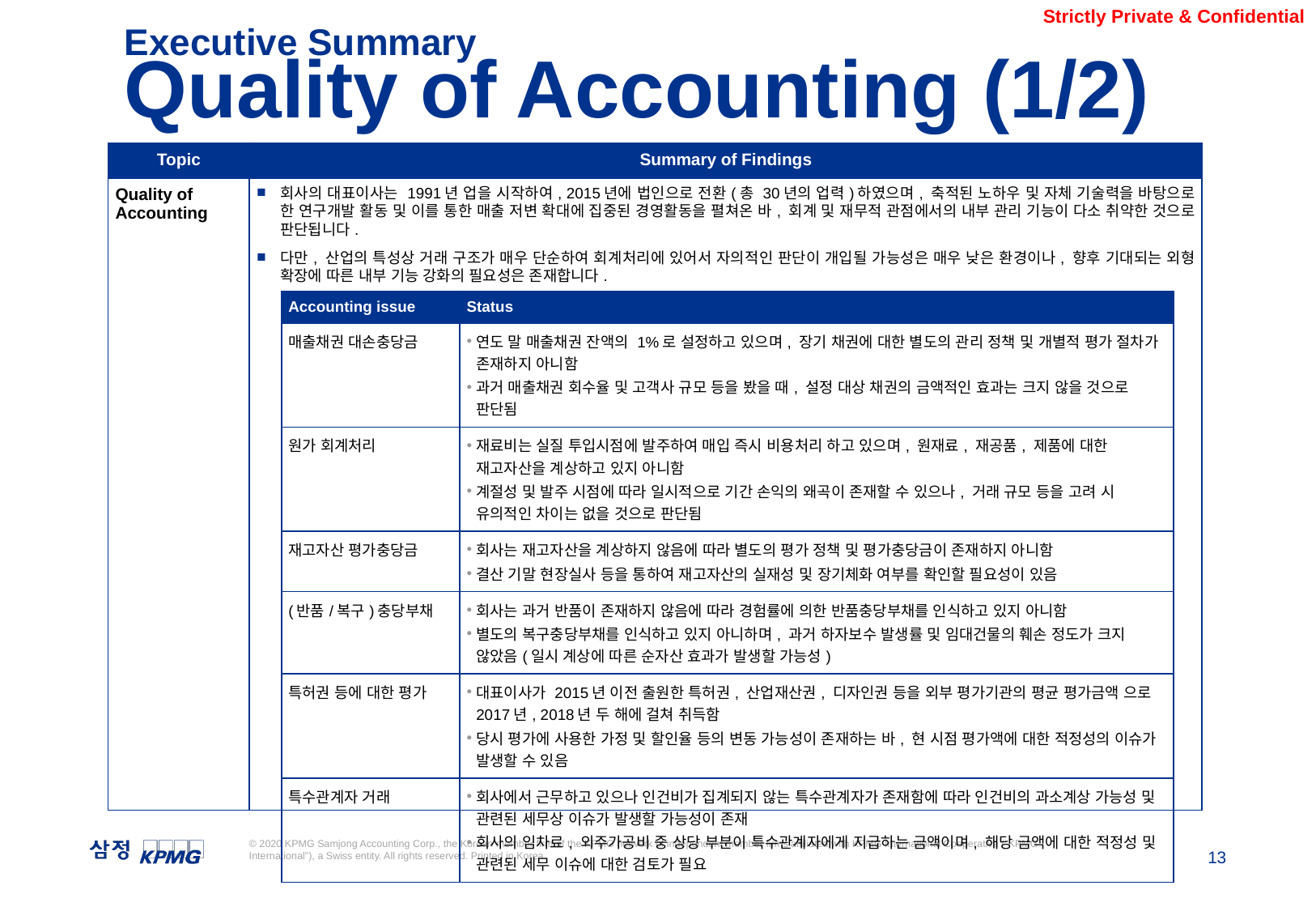

Executive Summary
Quality of Accounting (1/2)
| Topic | Summary of Findings |
| --- | --- |
| Quality of Accounting | 회사의 대표이사는 1991년 업을 시작하여, 2015년에 법인으로 전환(총 30년의 업력)하였으며, 축적된 노하우 및 자체 기술력을 바탕으로 한 연구개발 활동 및 이를 통한 매출 저변 확대에 집중된 경영활동을 펼쳐온 바, 회계 및 재무적 관점에서의 내부 관리 기능이 다소 취약한 것으로 판단됩니다. 다만, 산업의 특성상 거래 구조가 매우 단순하여 회계처리에 있어서 자의적인 판단이 개입될 가능성은 매우 낮은 환경이나, 향후 기대되는 외형 확장에 따른 내부 기능 강화의 필요성은 존재합니다. |
| Accounting issue | Status |
| --- | --- |
| 매출채권 대손충당금 | 연도 말 매출채권 잔액의 1%로 설정하고 있으며, 장기 채권에 대한 별도의 관리 정책 및 개별적 평가 절차가 존재하지 아니함 과거 매출채권 회수율 및 고객사 규모 등을 봤을 때, 설정 대상 채권의 금액적인 효과는 크지 않을 것으로 판단됨 |
| 원가 회계처리 | 재료비는 실질 투입시점에 발주하여 매입 즉시 비용처리 하고 있으며, 원재료, 재공품, 제품에 대한 재고자산을 계상하고 있지 아니함 계절성 및 발주 시점에 따라 일시적으로 기간 손익의 왜곡이 존재할 수 있으나, 거래 규모 등을 고려 시 유의적인 차이는 없을 것으로 판단됨 |
| 재고자산 평가충당금 | 회사는 재고자산을 계상하지 않음에 따라 별도의 평가 정책 및 평가충당금이 존재하지 아니함 결산 기말 현장실사 등을 통하여 재고자산의 실재성 및 장기체화 여부를 확인할 필요성이 있음 |
| (반품/복구)충당부채 | 회사는 과거 반품이 존재하지 않음에 따라 경험률에 의한 반품충당부채를 인식하고 있지 아니함 별도의 복구충당부채를 인식하고 있지 아니하며, 과거 하자보수 발생률 및 임대건물의 훼손 정도가 크지 않았음(일시 계상에 따른 순자산 효과가 발생할 가능성) |
| 특허권 등에 대한 평가 | 대표이사가 2015년 이전 출원한 특허권, 산업재산권, 디자인권 등을 외부 평가기관의 평균 평가금액 으로 2017년, 2018년 두 해에 걸쳐 취득함 당시 평가에 사용한 가정 및 할인율 등의 변동 가능성이 존재하는 바, 현 시점 평가액에 대한 적정성의 이슈가 발생할 수 있음 |
| 특수관계자 거래 | 회사에서 근무하고 있으나 인건비가 집계되지 않는 특수관계자가 존재함에 따라 인건비의 과소계상 가능성 및 관련된 세무상 이슈가 발생할 가능성이 존재 회사의 임차료, 외주가공비 중 상당 부분이 특수관계자에게 지급하는 금액이며, 해당 금액에 대한 적정성 및 관련된 세무 이슈에 대한 검토가 필요 |